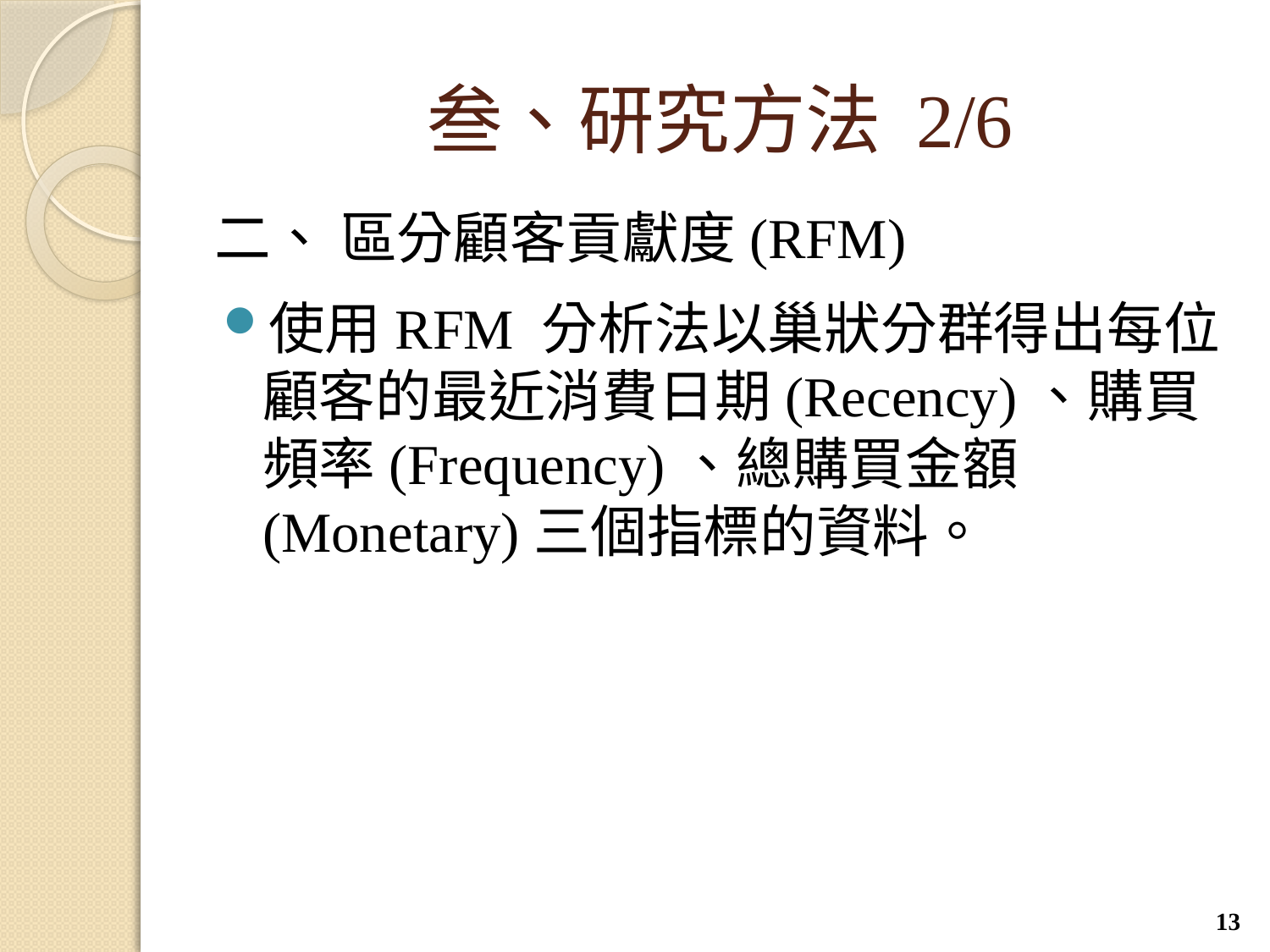

# 叁、研究方法 2/6
二、 區分顧客貢獻度(RFM)
使用RFM 分析法以巢狀分群得出每位顧客的最近消費日期(Recency)、購買頻率(Frequency)、總購買金額(Monetary)三個指標的資料。
13